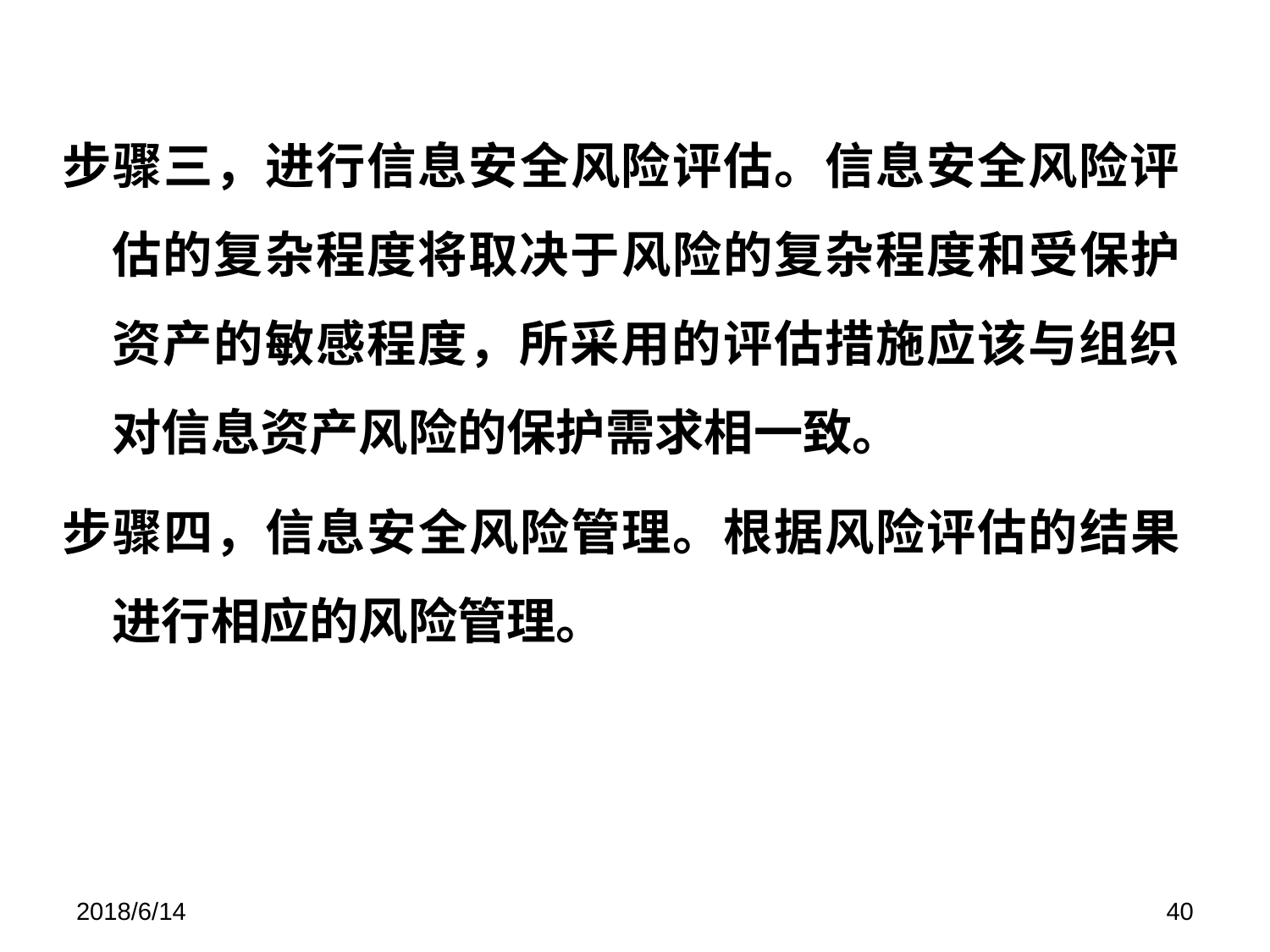

#
步骤三，进行信息安全风险评估。信息安全风险评估的复杂程度将取决于风险的复杂程度和受保护资产的敏感程度，所采用的评估措施应该与组织对信息资产风险的保护需求相一致。
步骤四，信息安全风险管理。根据风险评估的结果进行相应的风险管理。

2018/6/14
40